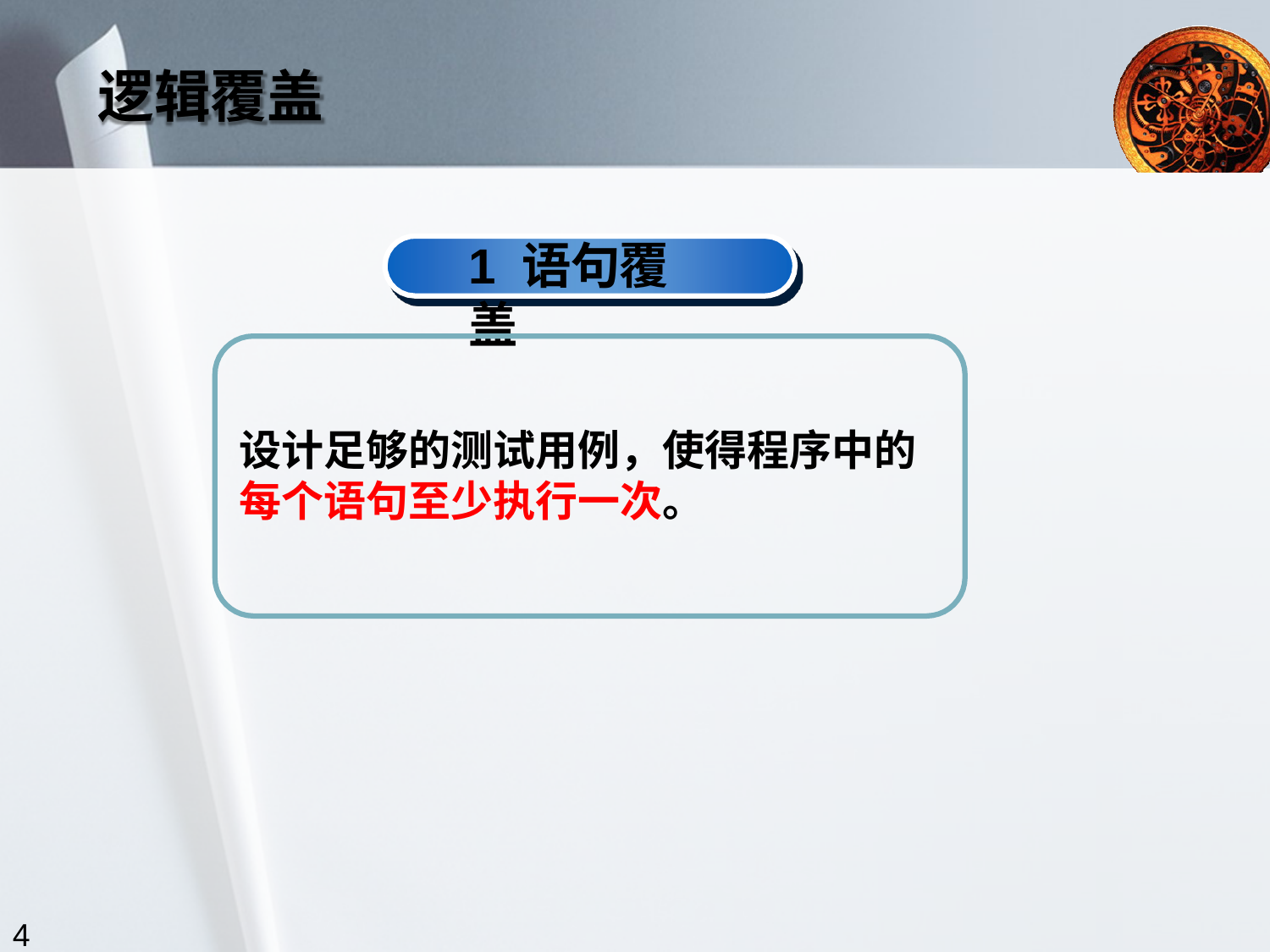

逻辑覆盖

1 语句覆盖

设计足够的测试用例，使得程序中的
每个语句至少执行一次。
4